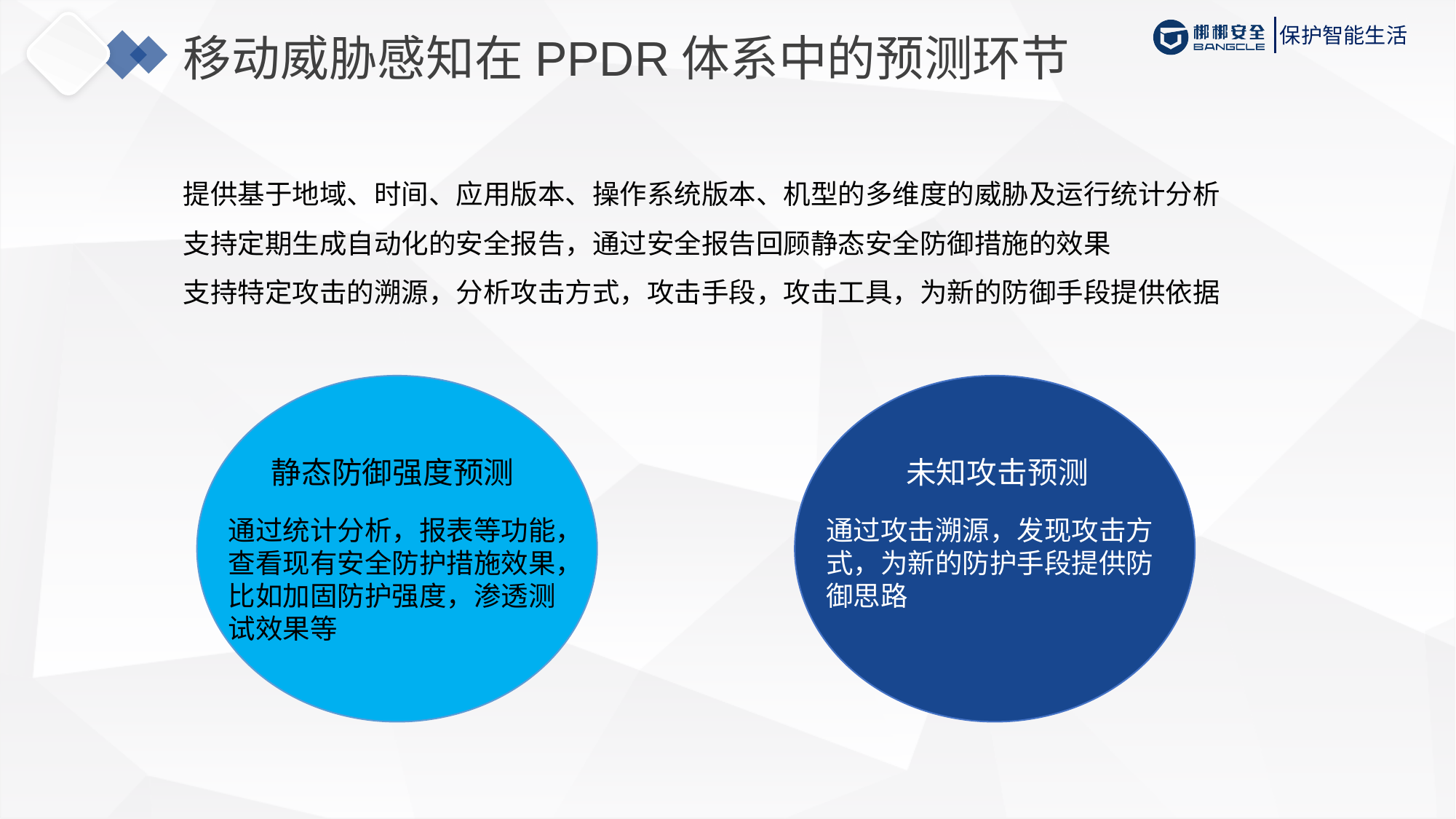

# 移动威胁感知在PPDR体系中的预测环节
提供基于地域、时间、应用版本、操作系统版本、机型的多维度的威胁及运行统计分析
支持定期生成自动化的安全报告，通过安全报告回顾静态安全防御措施的效果
支持特定攻击的溯源，分析攻击方式，攻击手段，攻击工具，为新的防御手段提供依据

静态防御强度预测
未知攻击预测
通过统计分析，报表等功能，查看现有安全防护措施效果，比如加固防护强度，渗透测试效果等
通过攻击溯源，发现攻击方式，为新的防护手段提供防御思路